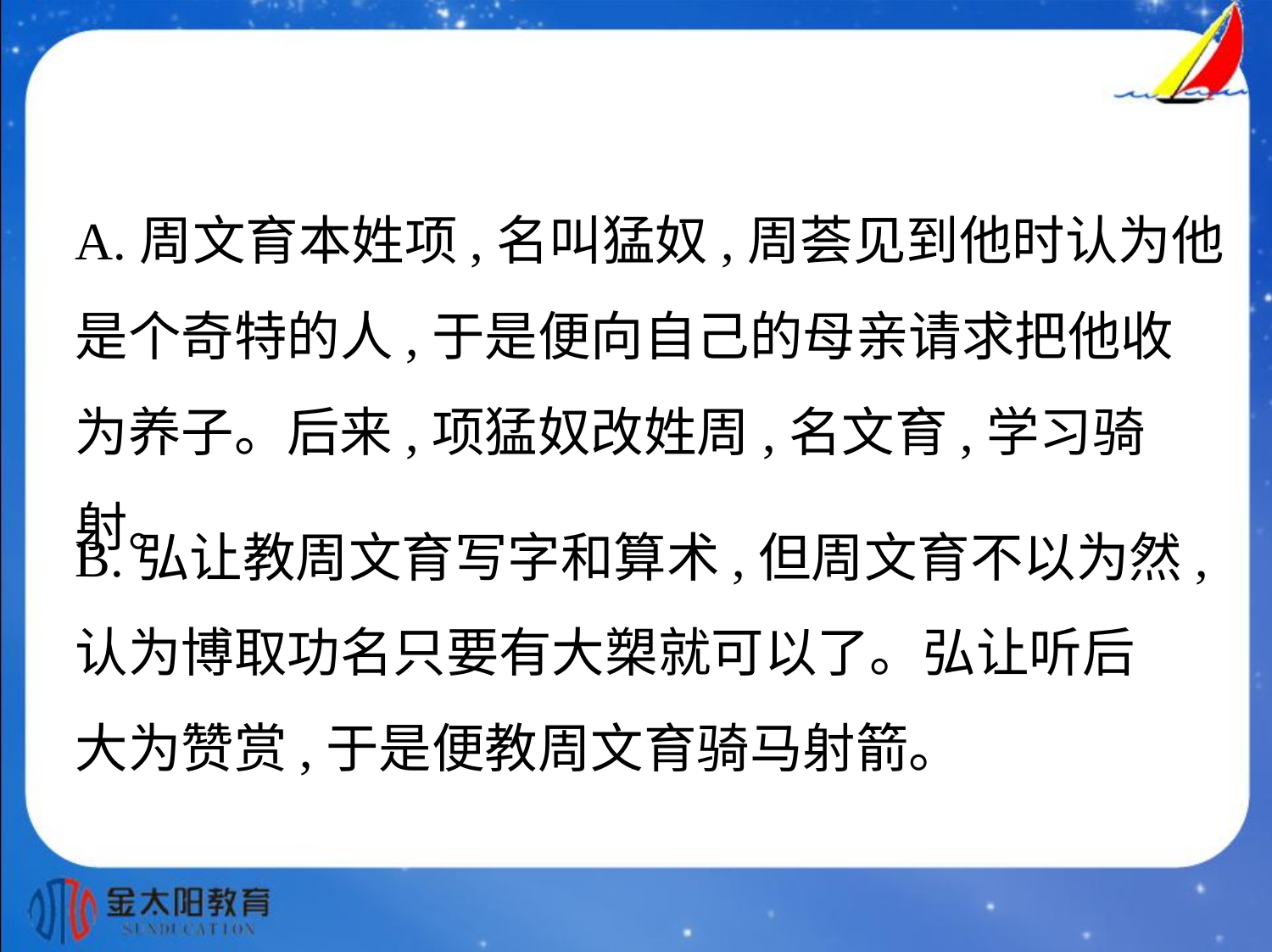

A.周文育本姓项,名叫猛奴,周荟见到他时认为他
是个奇特的人,于是便向自己的母亲请求把他收
为养子。后来,项猛奴改姓周,名文育,学习骑射。
B.弘让教周文育写字和算术,但周文育不以为然,
认为博取功名只要有大槊就可以了。弘让听后
大为赞赏,于是便教周文育骑马射箭。